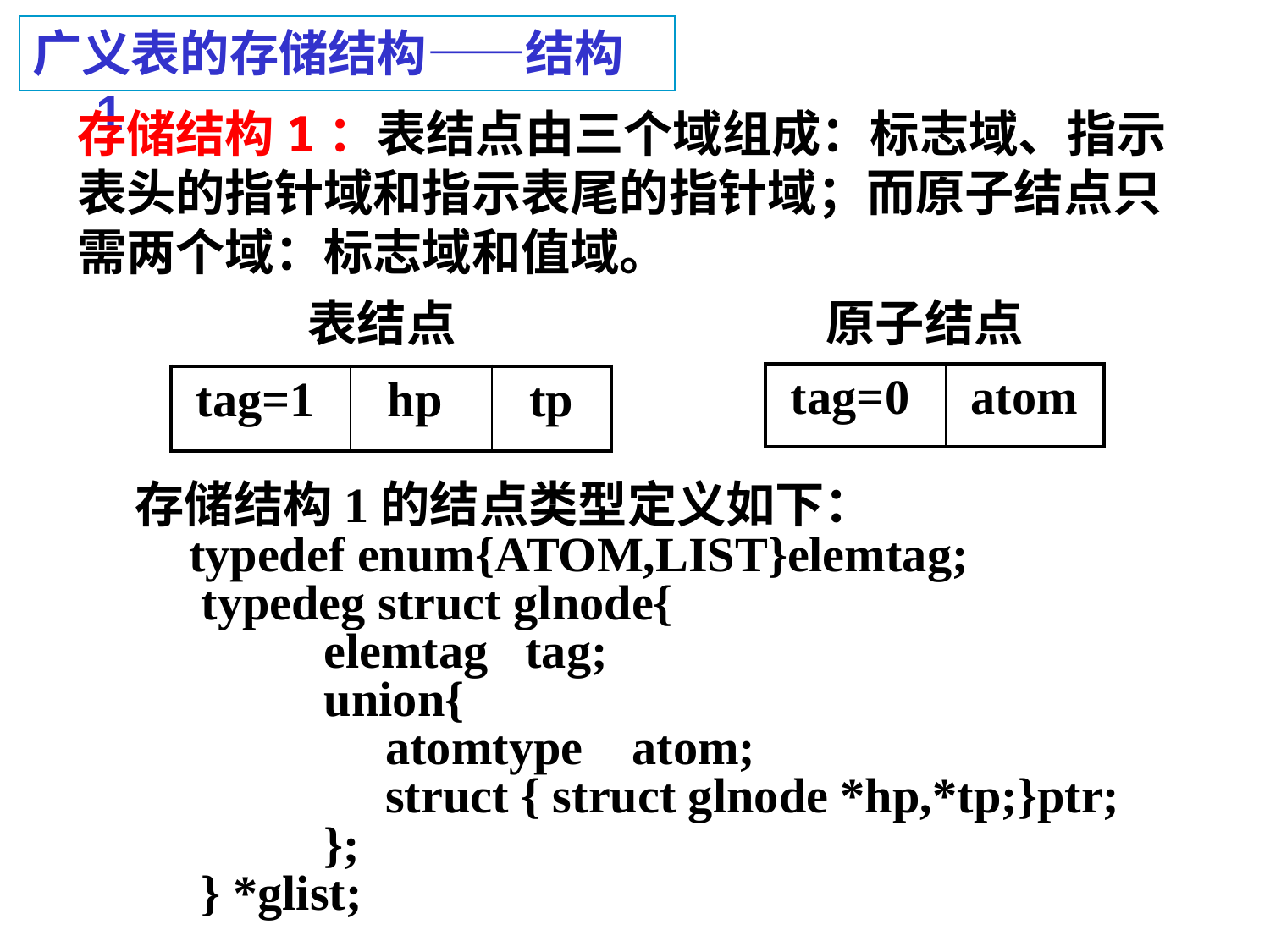

广义表的存储结构——结构1
存储结构1：表结点由三个域组成：标志域、指示表头的指针域和指示表尾的指针域；而原子结点只需两个域：标志域和值域。
表结点                                 原子结点
| tag=0 | atom |
| --- | --- |
| tag=1 | hp | tp |
| --- | --- | --- |
    存储结构1的结点类型定义如下：
         typedef enum{ATOM,LIST}elemtag;
          typedeg struct glnode{
                    elemtag   tag;
                    union{
                         atomtype    atom;
                         struct { struct glnode *hp,*tp;}ptr;
                    };
          } *glist;